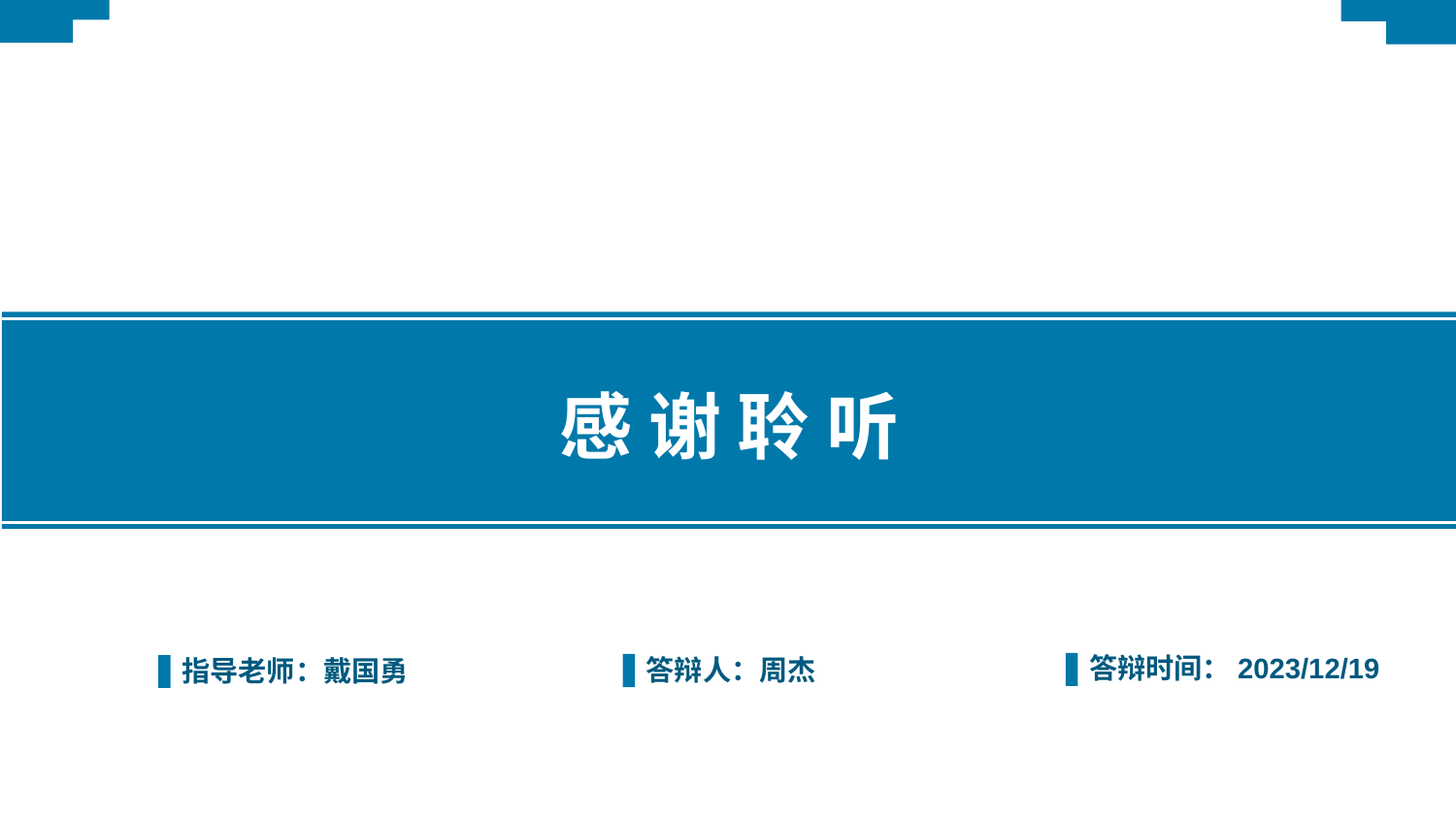

感 谢 聆 听
答辩时间：2023/12/19

答辩人：周杰

指导老师：戴国勇